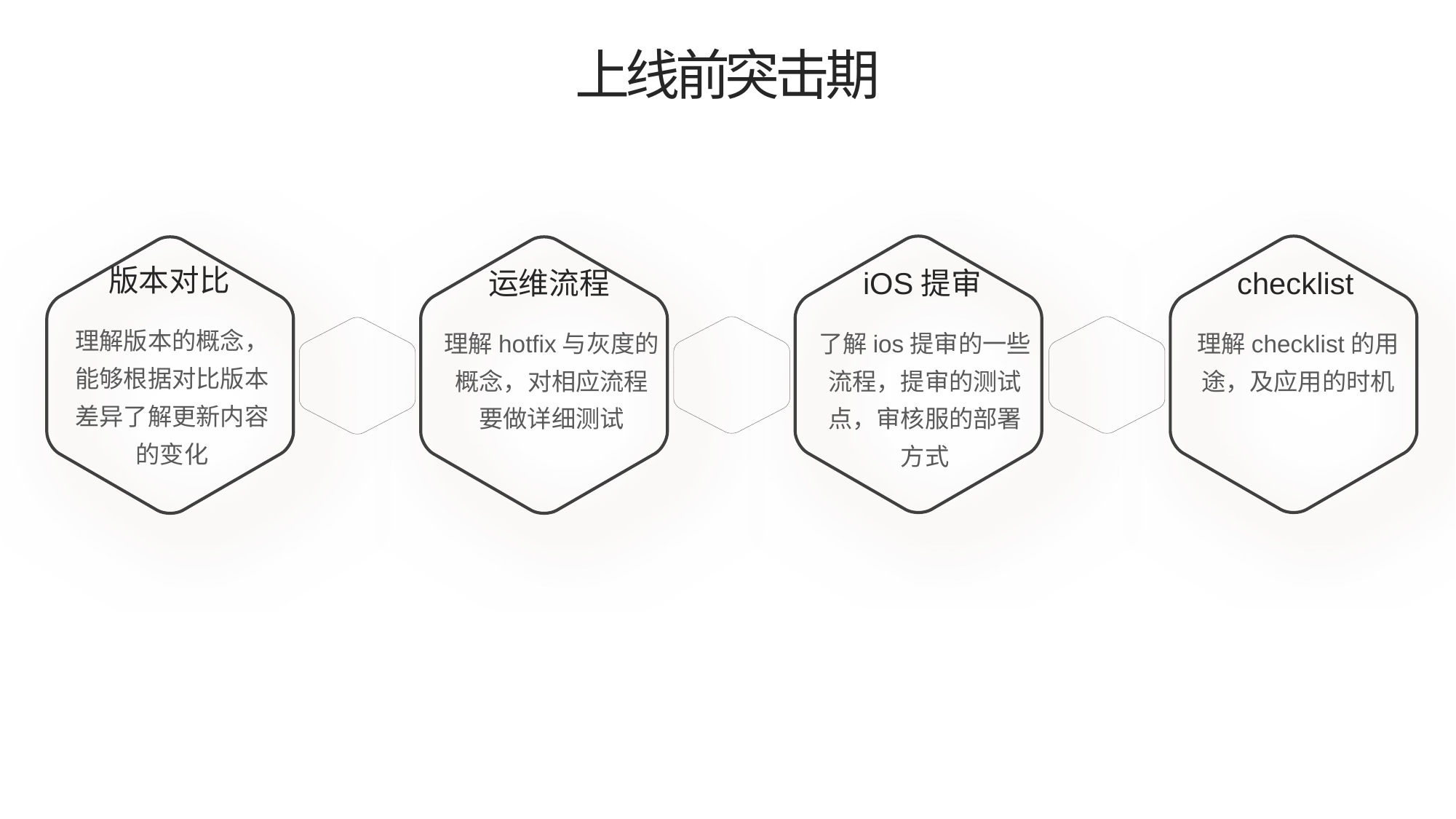

上线前突击期
e7d195523061f1c01ef2b70529884c179423570dbaad84926380ABC1F97BAEF0C8FC051856578EAB7874501A1FFE158C4981707381814BCC4D9A8E3554438DEE4FBCF5A5B4D2A8B0989AB57E8BAC65EBD40E762BED6E0A5C12A373A5BA032F5002D6502D1359B045FB2DF5CCC204EFCC4A84BF556E1EA5D8F1912FFA1224971540DD5966472C9754

iOS提审
了解ios提审的一些流程，提审的测试点，审核服的部署方式

checklist
理解checklist的用途，及应用的时机

版本对比
理解版本的概念，能够根据对比版本差异了解更新内容的变化

运维流程
理解hotfix与灰度的概念，对相应流程要做详细测试